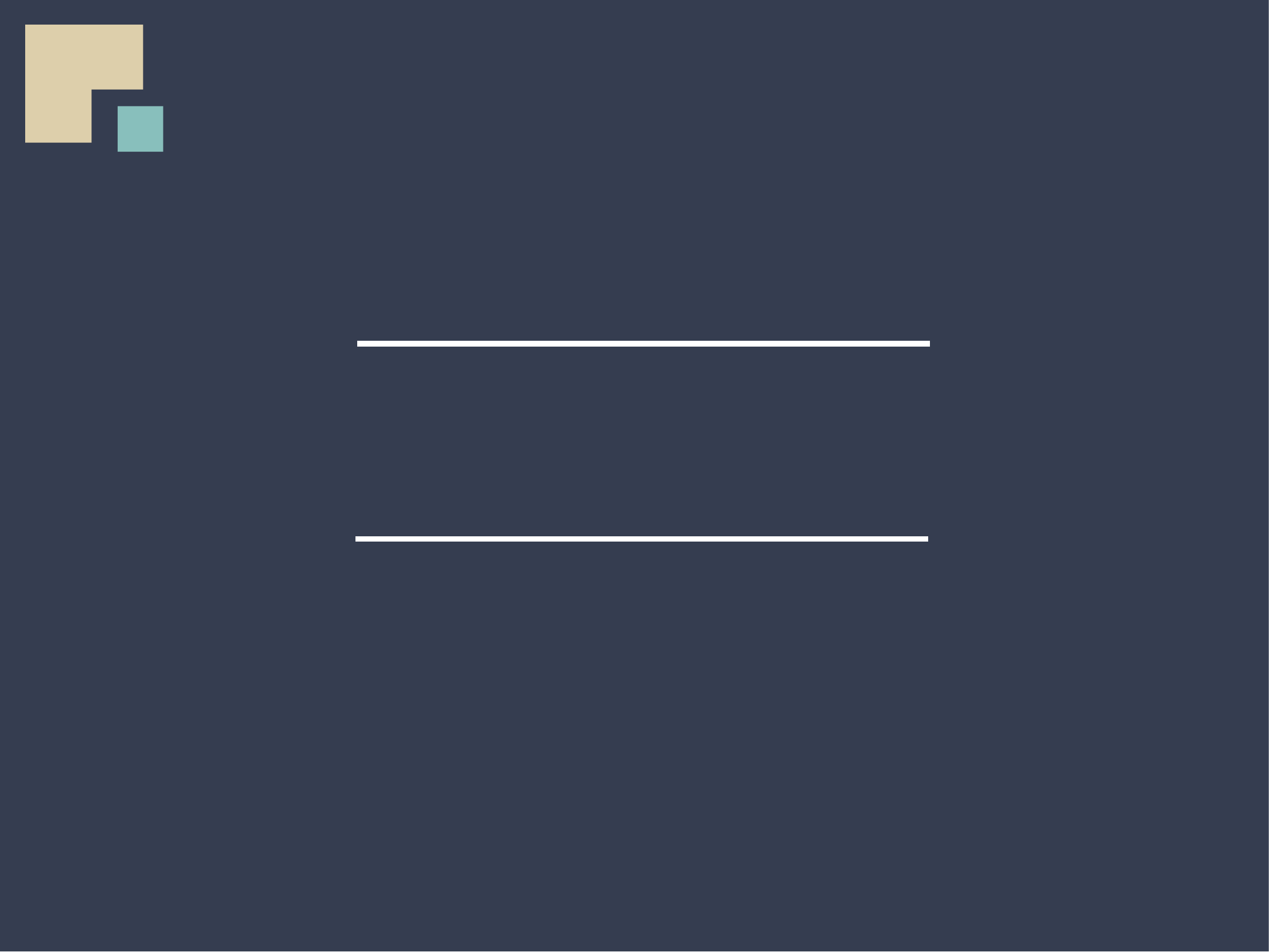

이미지 유사도 측정을 이용한
학생증 인식 시스템
2016113517조주아
2015112155김우주
2018
9月